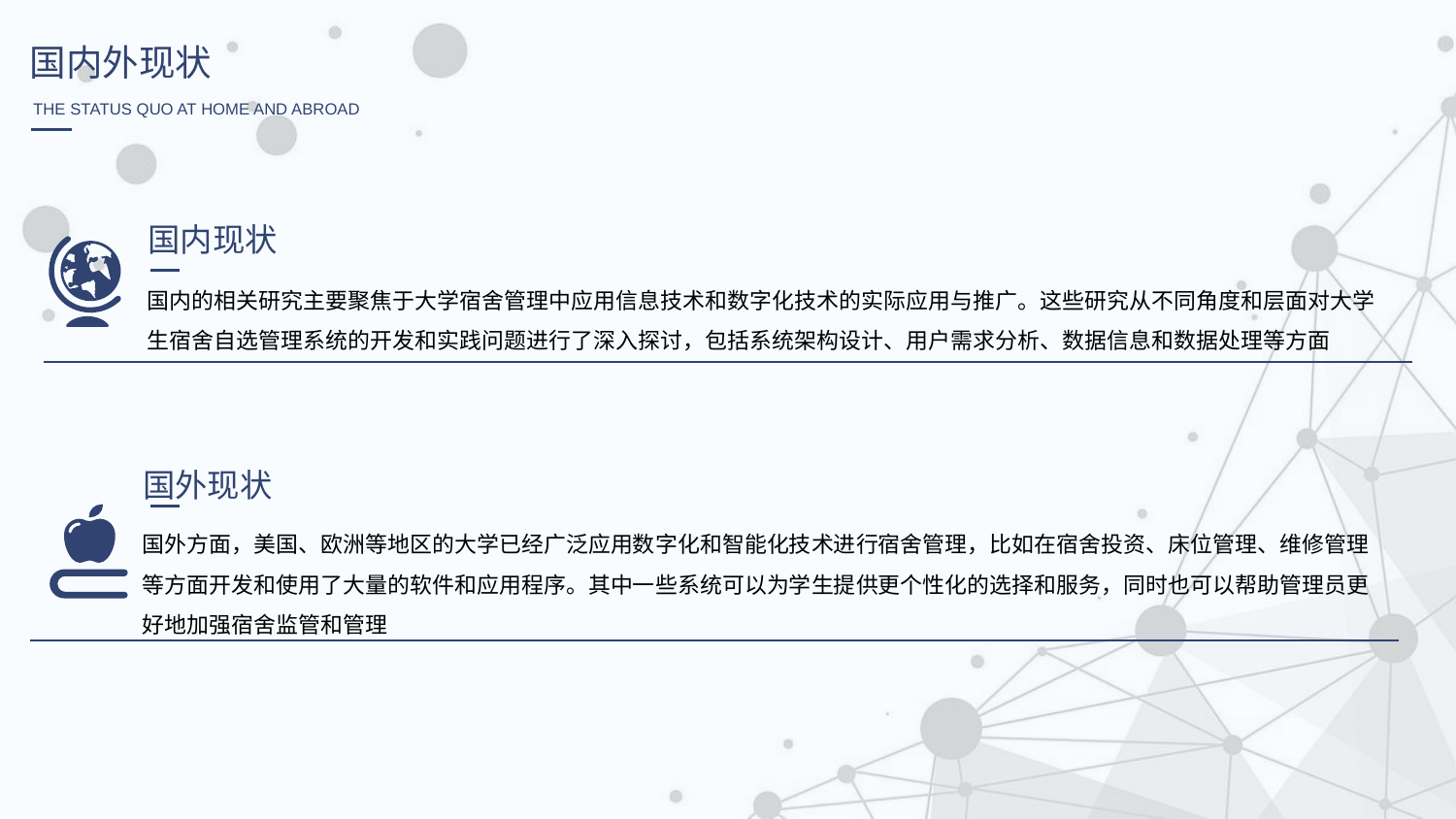

国内外现状
The status quo at home and abroad
国内现状

国内的相关研究主要聚焦于大学宿舍管理中应用信息技术和数字化技术的实际应用与推广。这些研究从不同角度和层面对大学生宿舍自选管理系统的开发和实践问题进行了深入探讨，包括系统架构设计、用户需求分析、数据信息和数据处理等方面
国外现状

国外方面，美国、欧洲等地区的大学已经广泛应用数字化和智能化技术进行宿舍管理，比如在宿舍投资、床位管理、维修管理等方面开发和使用了大量的软件和应用程序。其中一些系统可以为学生提供更个性化的选择和服务，同时也可以帮助管理员更好地加强宿舍监管和管理